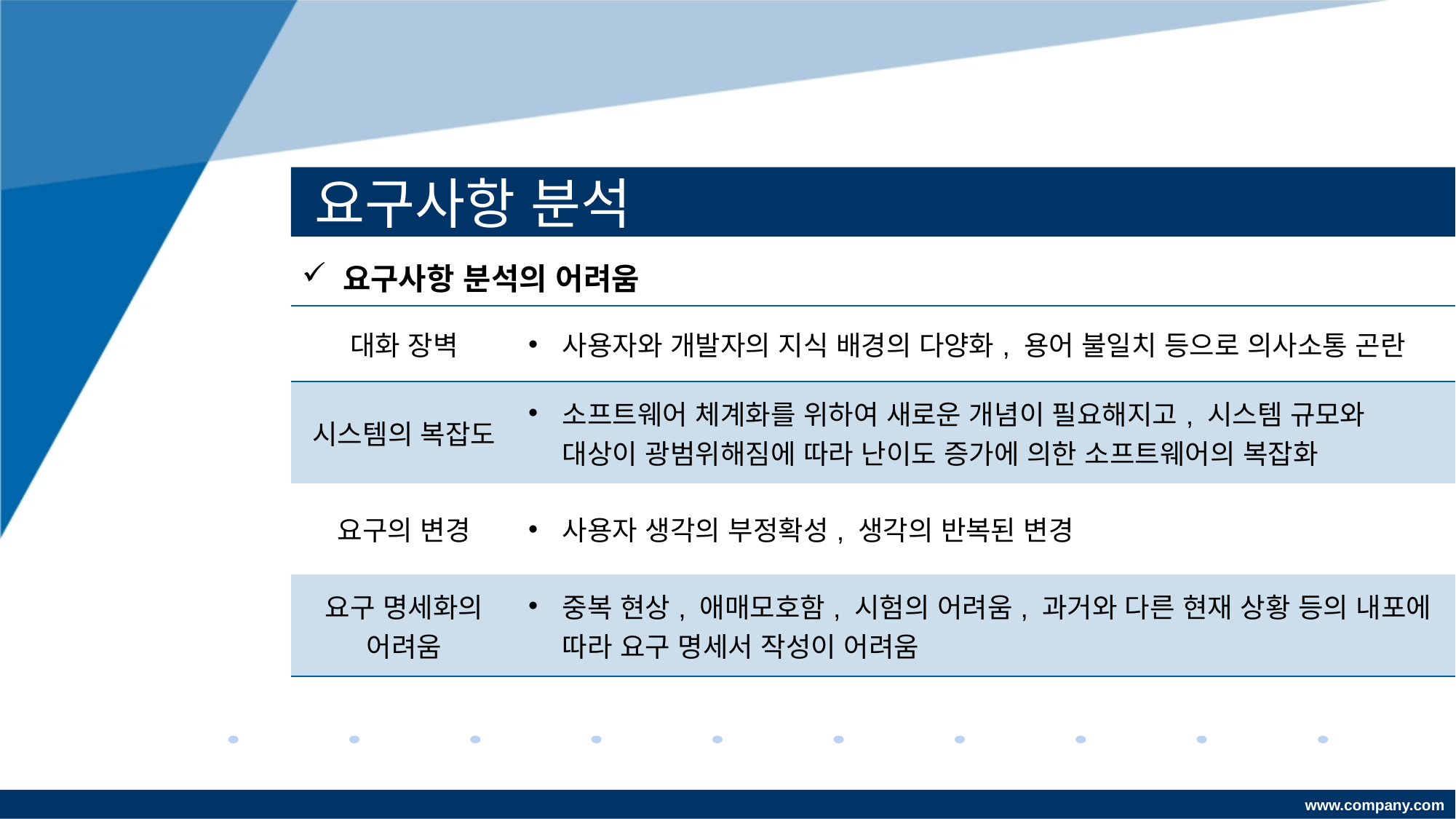

# 요구사항 분석
요구사항 분석의 어려움
| 대화 장벽 | 사용자와 개발자의 지식 배경의 다양화, 용어 불일치 등으로 의사소통 곤란 |
| --- | --- |
| 시스템의 복잡도 | 소프트웨어 체계화를 위하여 새로운 개념이 필요해지고, 시스템 규모와 대상이 광범위해짐에 따라 난이도 증가에 의한 소프트웨어의 복잡화 |
| 요구의 변경 | 사용자 생각의 부정확성, 생각의 반복된 변경 |
| 요구 명세화의 어려움 | 중복 현상, 애매모호함, 시험의 어려움, 과거와 다른 현재 상황 등의 내포에 따라 요구 명세서 작성이 어려움 |